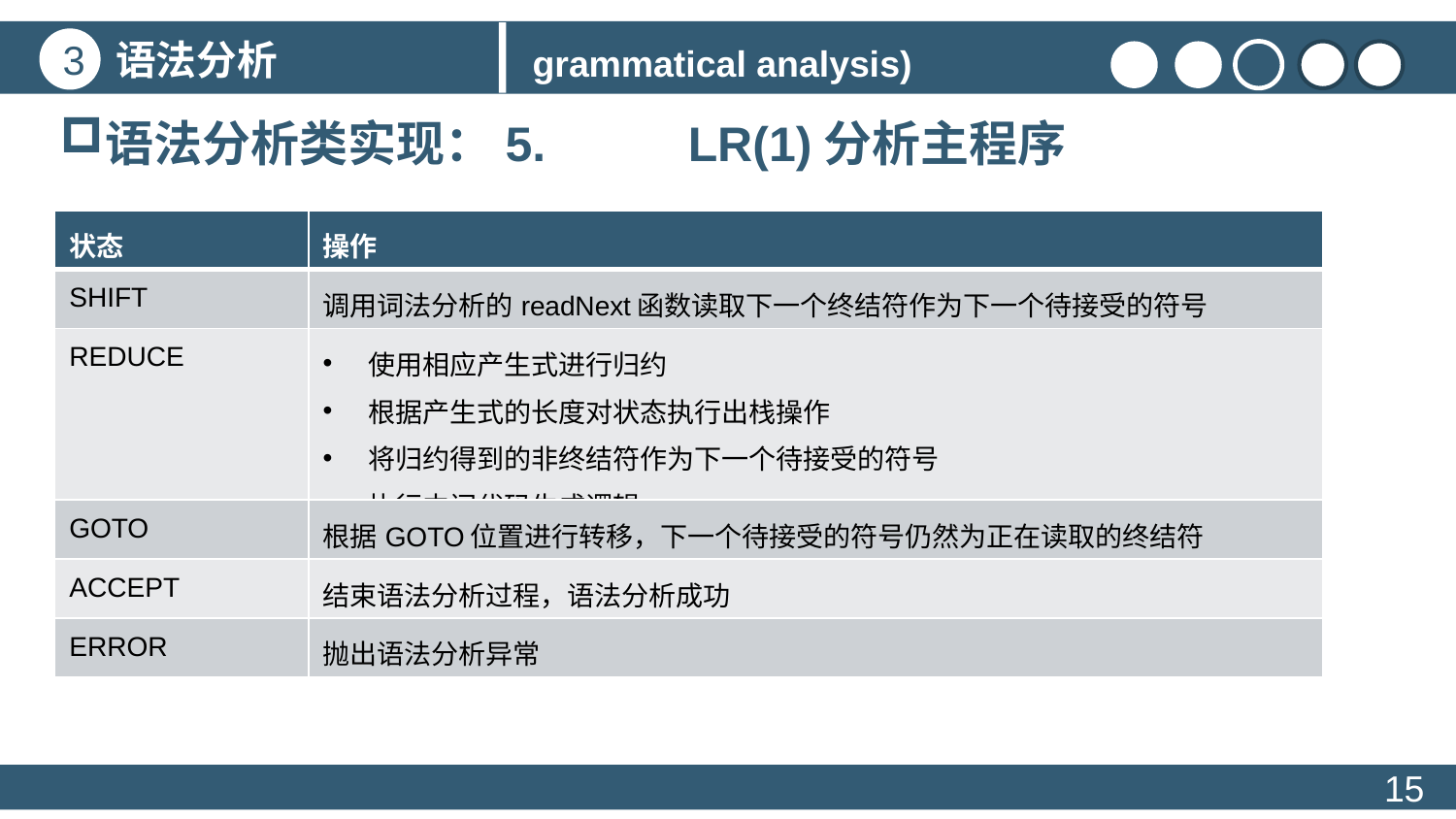

语法分析
3
grammatical analysis)
语法分析类实现：5.	LR(1)分析主程序
| 状态 | 操作 |
| --- | --- |
| SHIFT | 调用词法分析的readNext函数读取下一个终结符作为下一个待接受的符号 |
| REDUCE | 使用相应产生式进行归约 根据产生式的长度对状态执行出栈操作 将归约得到的非终结符作为下一个待接受的符号 执行中间代码生成逻辑 |
| GOTO | 根据GOTO位置进行转移，下一个待接受的符号仍然为正在读取的终结符 |
| ACCEPT | 结束语法分析过程，语法分析成功 |
| ERROR | 抛出语法分析异常 |
15